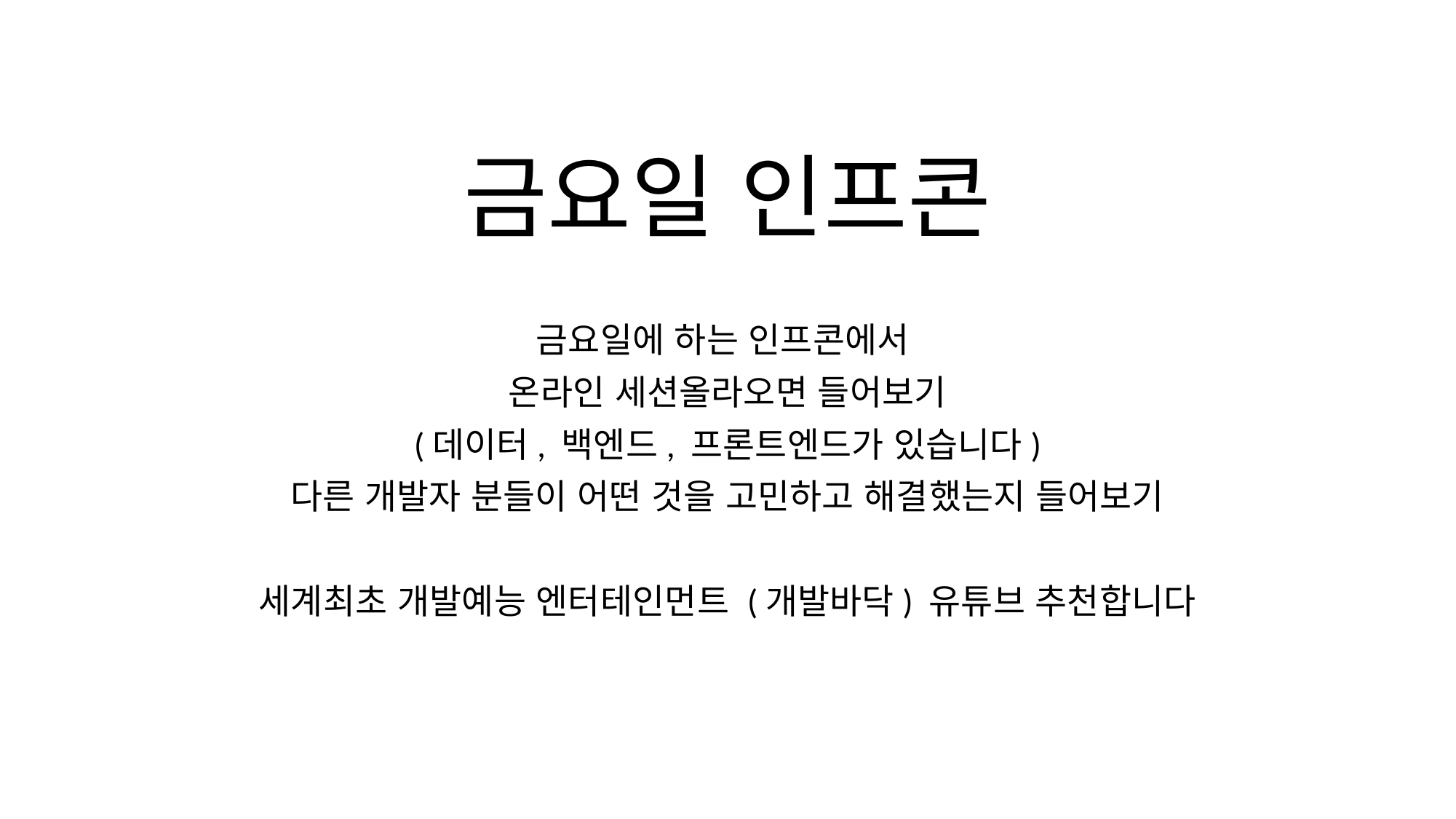

# 금요일 인프콘
금요일에 하는 인프콘에서
온라인 세션올라오면 들어보기
(데이터, 백엔드, 프론트엔드가 있습니다)
다른 개발자 분들이 어떤 것을 고민하고 해결했는지 들어보기

세계최초 개발예능 엔터테인먼트 (개발바닥) 유튜브 추천합니다